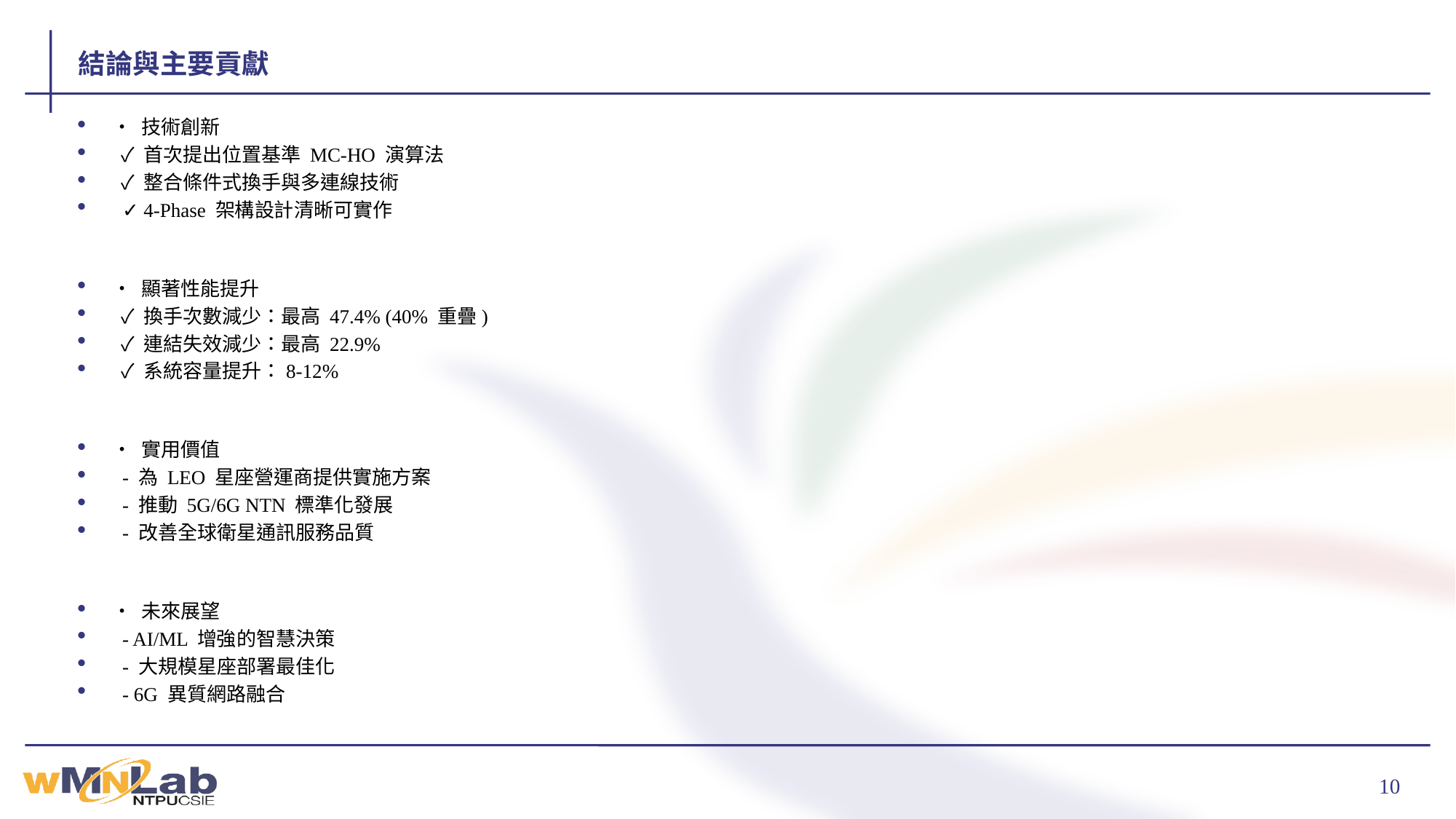

# 結論與主要貢獻
• 技術創新
  ✓ 首次提出位置基準 MC-HO 演算法
  ✓ 整合條件式換手與多連線技術
  ✓ 4-Phase 架構設計清晰可實作

• 顯著性能提升
  ✓ 換手次數減少：最高 47.4% (40% 重疊)
  ✓ 連結失效減少：最高 22.9%
  ✓ 系統容量提升：8-12%

• 實用價值
  - 為 LEO 星座營運商提供實施方案
  - 推動 5G/6G NTN 標準化發展
  - 改善全球衛星通訊服務品質

• 未來展望
  - AI/ML 增強的智慧決策
  - 大規模星座部署最佳化
  - 6G 異質網路融合